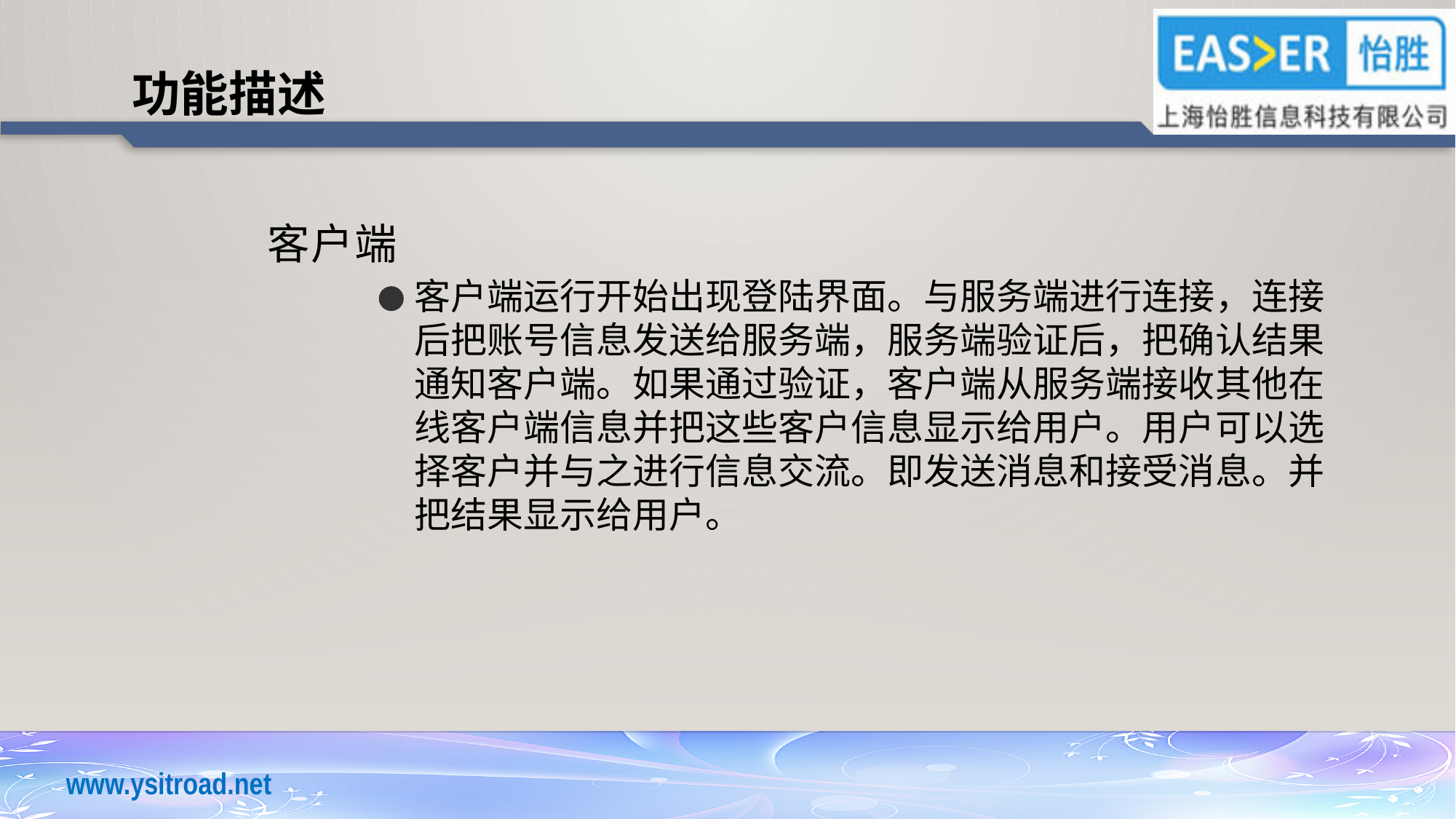

功能描述
客户端
客户端运行开始出现登陆界面。与服务端进行连接，连接后把账号信息发送给服务端，服务端验证后，把确认结果通知客户端。如果通过验证，客户端从服务端接收其他在线客户端信息并把这些客户信息显示给用户。用户可以选择客户并与之进行信息交流。即发送消息和接受消息。并把结果显示给用户。